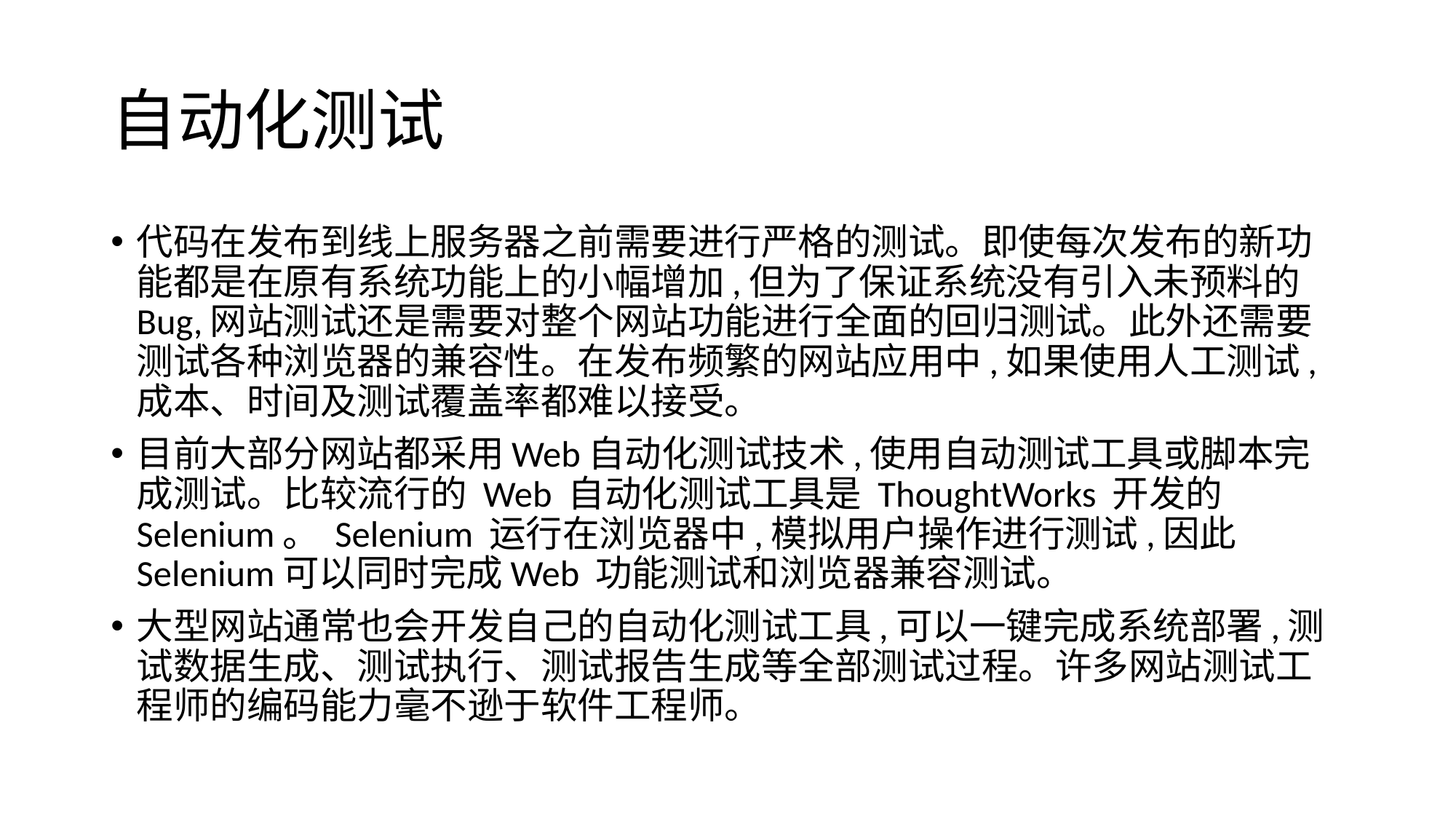

# 自动化测试
代码在发布到线上服务器之前需要进行严格的测试。即使每次发布的新功能都是在原有系统功能上的小幅增加,但为了保证系统没有引入未预料的 Bug,网站测试还是需要对整个网站功能进行全面的回归测试。此外还需要测试各种浏览器的兼容性。在发布频繁的网站应用中,如果使用人工测试,成本、时间及测试覆盖率都难以接受。
目前大部分网站都采用Web自动化测试技术,使用自动测试工具或脚本完成测试。比较流行的 Web 自动化测试工具是 ThoughtWorks 开发的 Selenium。 Selenium 运行在浏览器中,模拟用户操作进行测试,因此 Selenium可以同时完成Web 功能测试和浏览器兼容测试。
大型网站通常也会开发自己的自动化测试工具,可以一键完成系统部署,测试数据生成、测试执行、测试报告生成等全部测试过程。许多网站测试工程师的编码能力毫不逊于软件工程师。